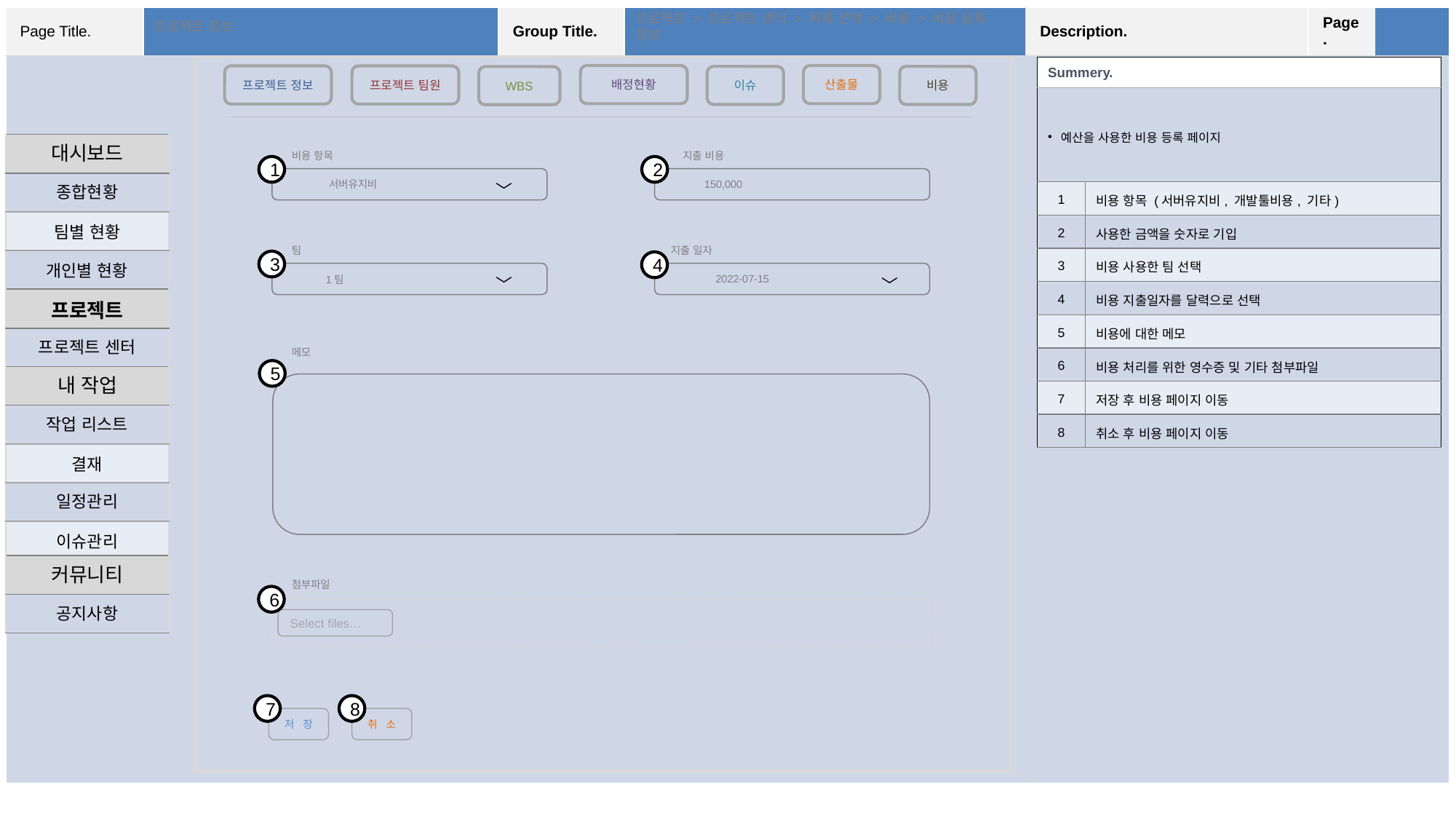

프로젝트 정보
프로젝트 > 프로젝트 센터 > 목록 선택 > 비용 > 비용 등록 정보

| Summery. |  |
| --- | --- |
| 예산을 사용한 비용 등록 페이지 |  |
| 1 | 비용 항목 (서버유지비, 개발툴비용, 기타) |
| 2 | 사용한 금액을 숫자로 기입 |
| 3 | 비용 사용한 팀 선택 |
| 4 | 비용 지출일자를 달력으로 선택 |
| 5 | 비용에 대한 메모 |
| 6 | 비용 처리를 위한 영수증 및 기타 첨부파일 |
| 7 | 저장 후 비용 페이지 이동 |
| 8 | 취소 후 비용 페이지 이동 |
산출물
배정현황
프로젝트 정보
프로젝트 팀원
이슈
비용
WBS
| 대시보드 |
| --- |
| 종합현황 |
| 팀별 현황 |
| 개인별 현황 |
      비용 항목
      지출 비용
1
2

      150,000
      서버유지비
﹀
      팀
      지출 일자
3
4

      2022-07-15
      1팀
﹀
﹀
| 프로젝트 |
| --- |
| 프로젝트 센터 |
      메모
5
| 내 작업 |
| --- |
| 작업 리스트 |
| 결재 |
| 일정관리 |
| 이슈관리 |

| 커뮤니티 |
| --- |
| 공지사항 |
      첨부파일
6

Select files…
7
8
저   장
취   소